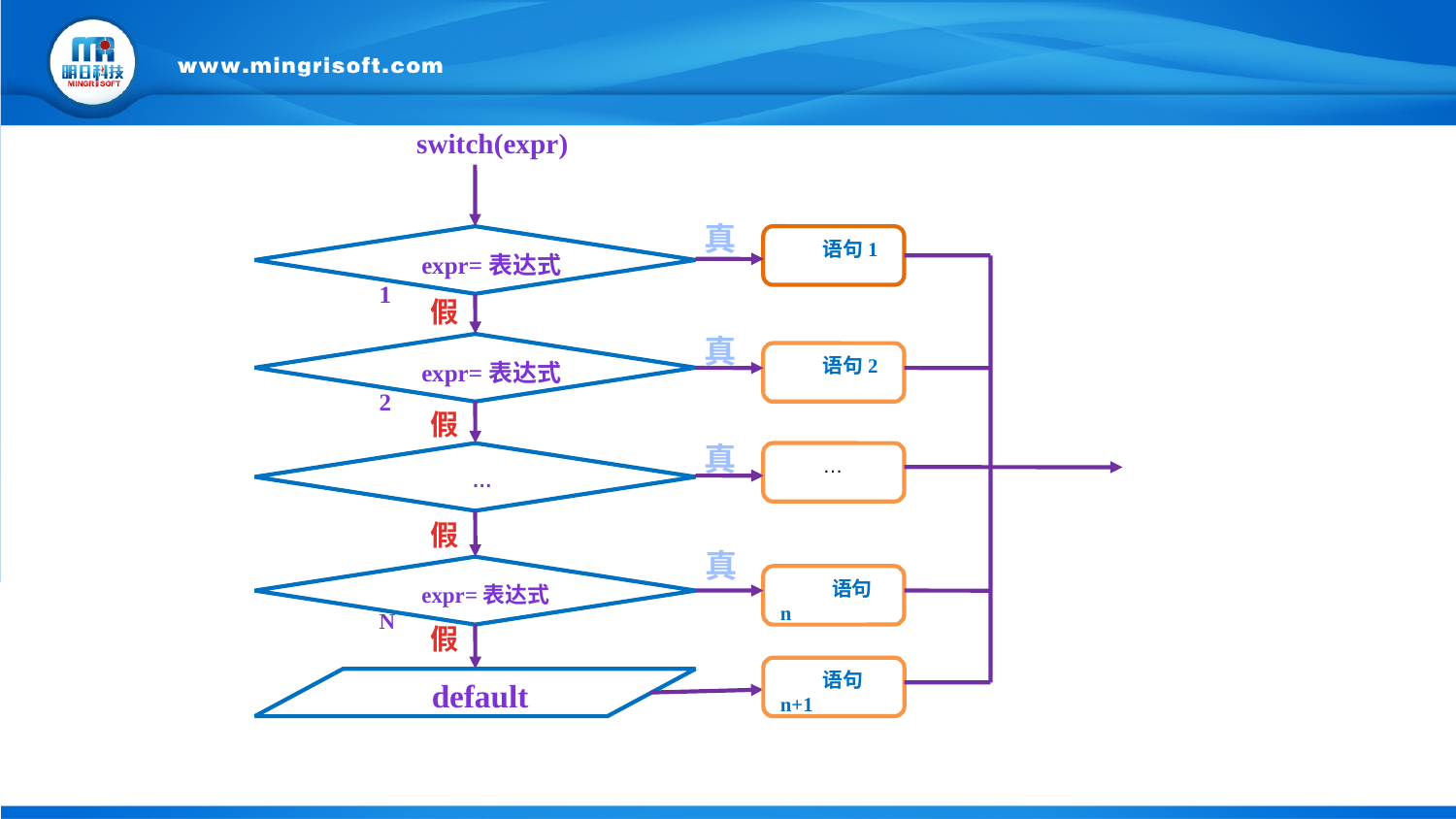

switch(expr)

真
expr=表达式1
语句1

假
真
expr=表达式2

语句2

假
真
         …
…

假
真
expr=表达式n

 语句n

假

语句n+1
    default